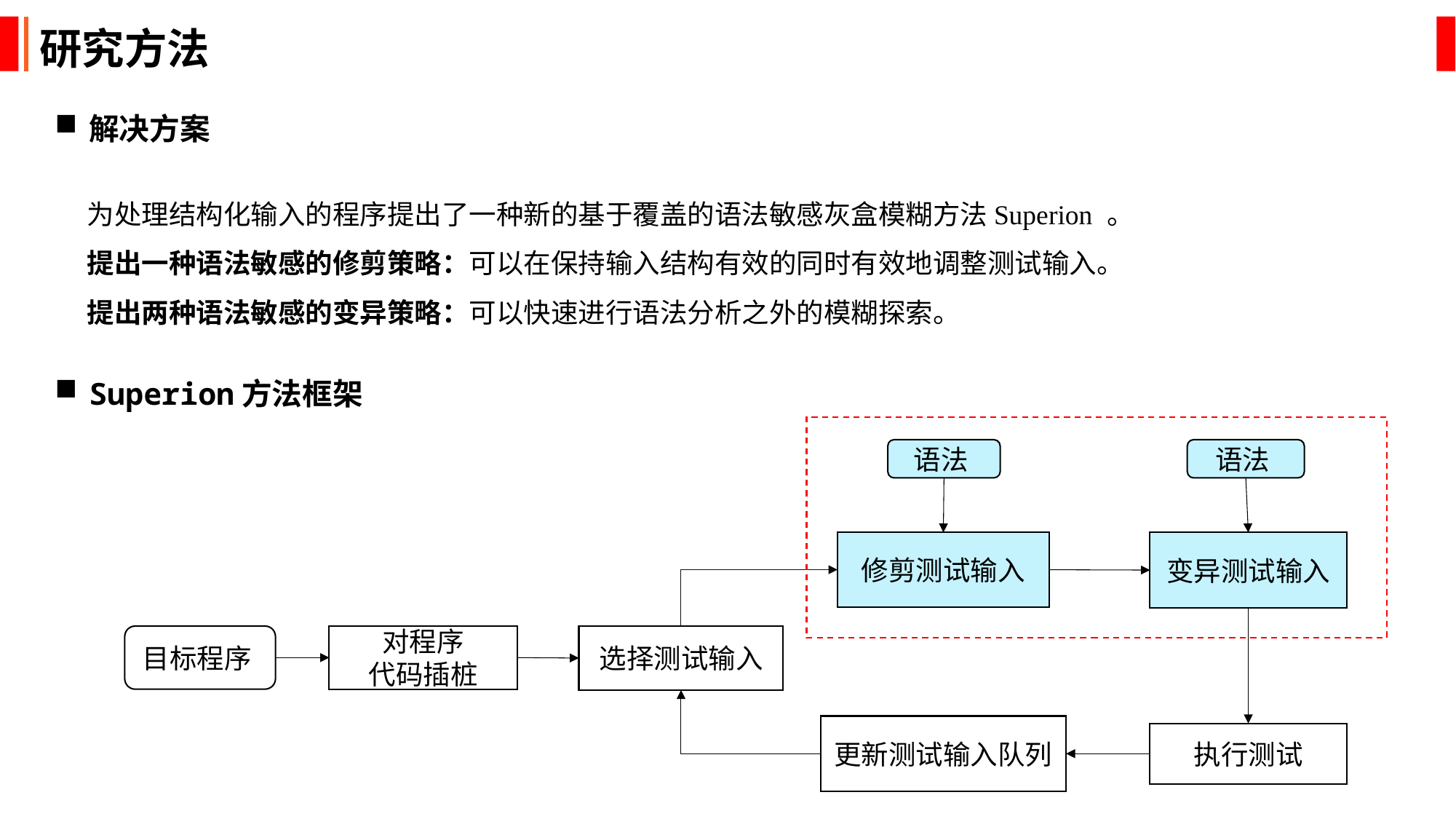

研究方法

解决方案
为处理结构化输入的程序提出了一种新的基于覆盖的语法敏感灰盒模糊方法Superion 。
提出一种语法敏感的修剪策略：可以在保持输入结构有效的同时有效地调整测试输入。
提出两种语法敏感的变异策略：可以快速进行语法分析之外的模糊探索。
Superion方法框架

语法
语法
修剪测试输入
变异测试输入
目标程序
对程序
代码插桩
选择测试输入
更新测试输入队列
执行测试